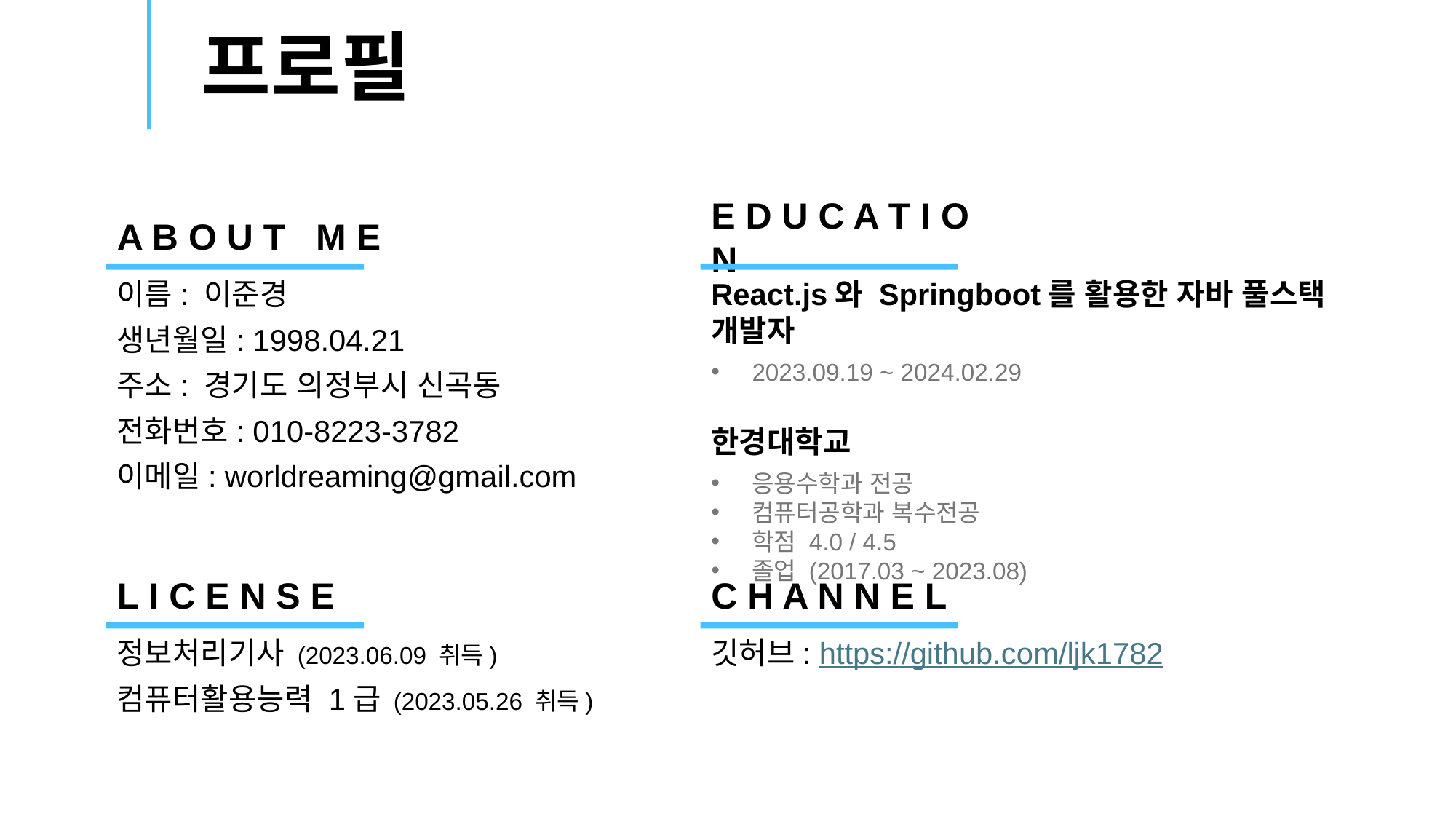

프로필
A B O U T   M E
E D U C A T I O N

이름: 이준경

생년월일: 1998.04.21

주소: 경기도 의정부시 신곡동

전화번호: 010-8223-3782

이메일: worldreaming@gmail.com
React.js와 Springboot를 활용한 자바 풀스택 개발자

2023.09.19 ~ 2024.02.29

한경대학교

응용수학과 전공
컴퓨터공학과 복수전공
학점 4.0 / 4.5
졸업 (2017.03 ~ 2023.08)
L I C E N S E
C H A N N E L

정보처리기사 (2023.06.09 취득)

컴퓨터활용능력 1급 (2023.05.26 취득)
깃허브: https://github.com/ljk1782